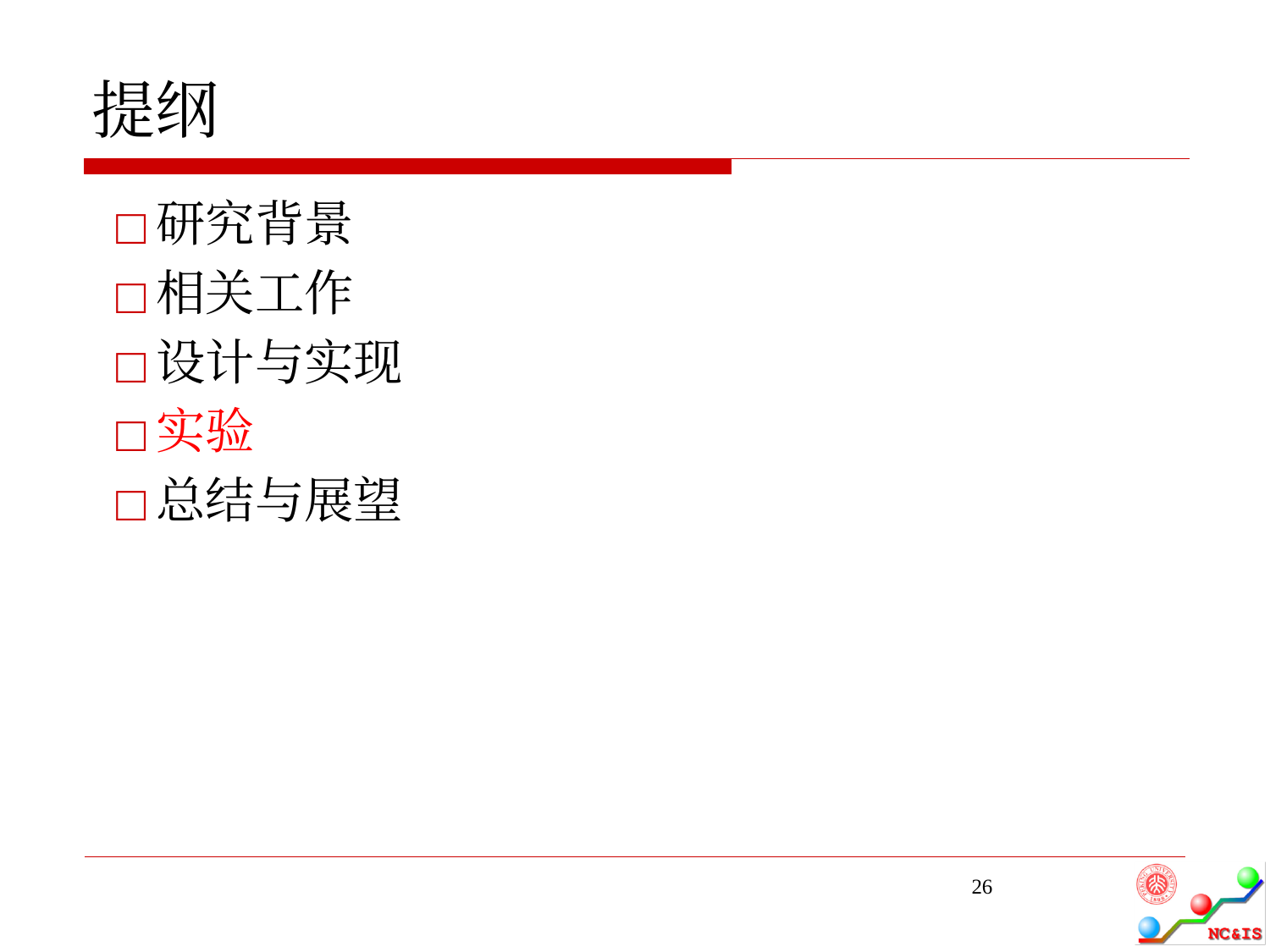

# 提纲
研究背景
相关工作
设计与实现
实验
总结与展望
26